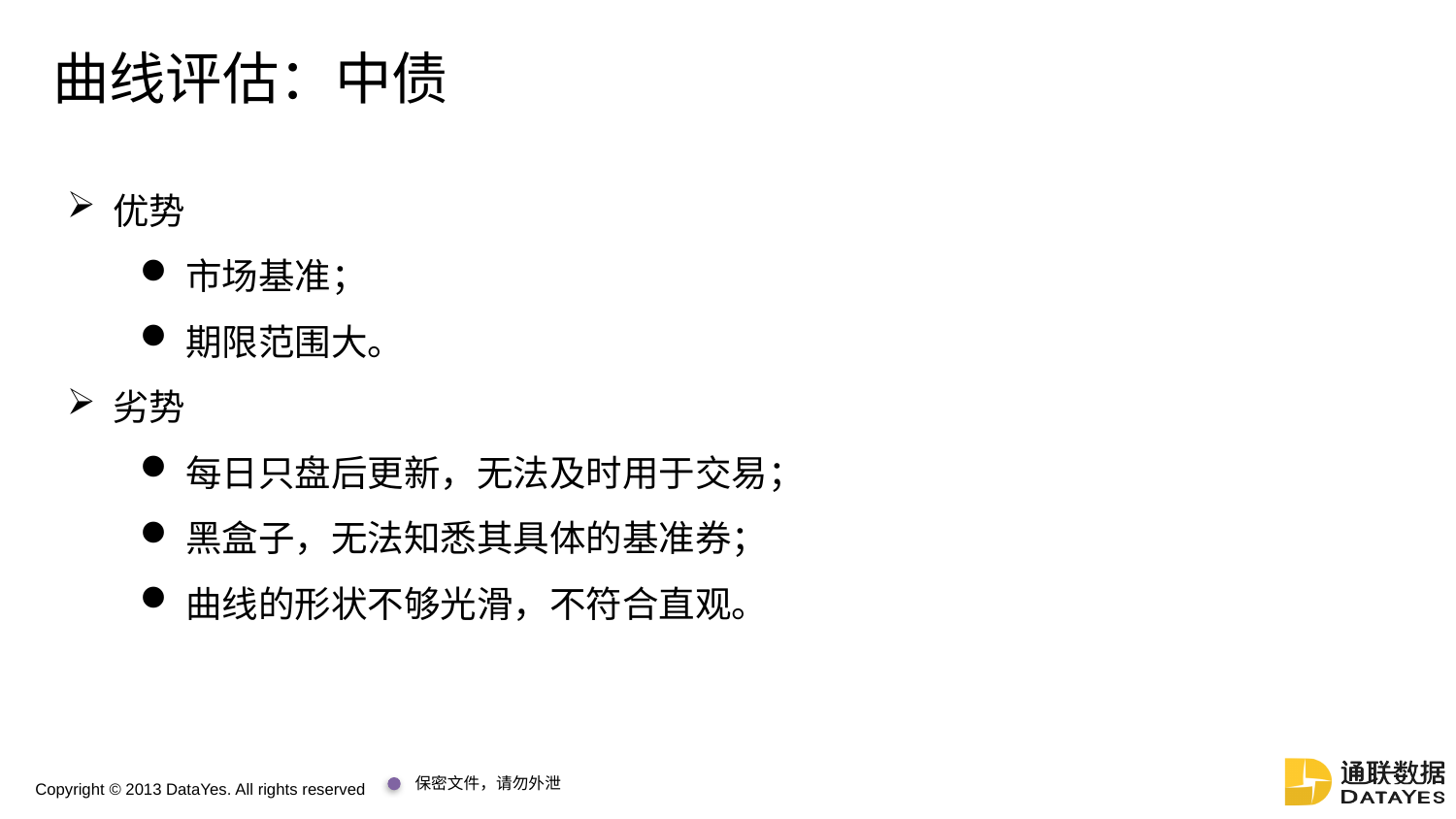

# 曲线评估：中债
优势
市场基准；
期限范围大。
劣势
每日只盘后更新，无法及时用于交易；
黑盒子，无法知悉其具体的基准券；
曲线的形状不够光滑，不符合直观。